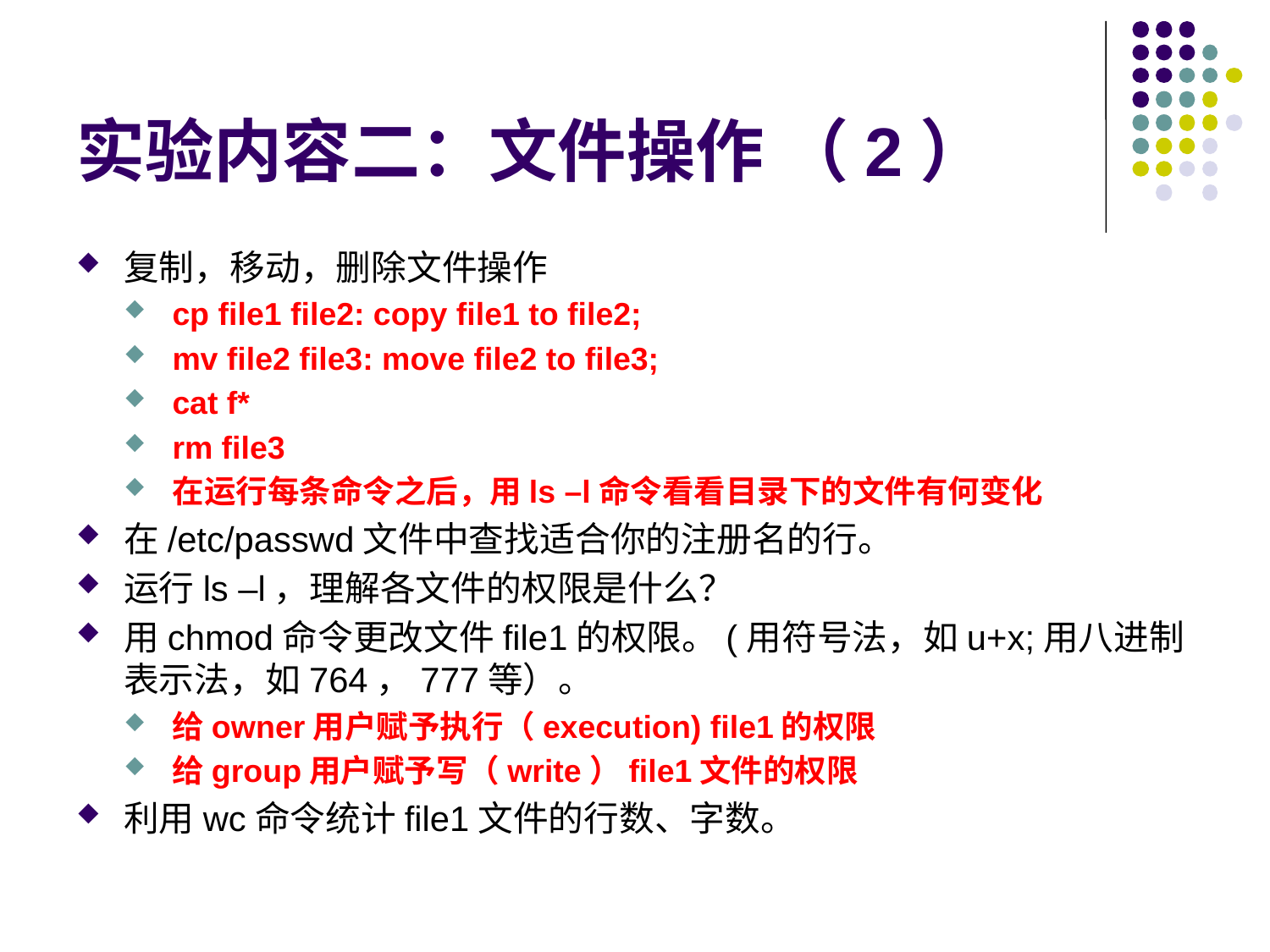

# 实验内容二：文件操作 （2）
复制，移动，删除文件操作
cp file1 file2: copy file1 to file2;
mv file2 file3: move file2 to file3;
cat f*
rm file3
在运行每条命令之后，用ls –l命令看看目录下的文件有何变化
在/etc/passwd文件中查找适合你的注册名的行。
运行ls –l，理解各文件的权限是什么？
用chmod命令更改文件file1的权限。(用符号法，如u+x;用八进制表示法，如764，777等）。
给owner用户赋予执行（execution) file1的权限
给group用户赋予写（write）file1文件的权限
利用wc命令统计file1文件的行数、字数。
7